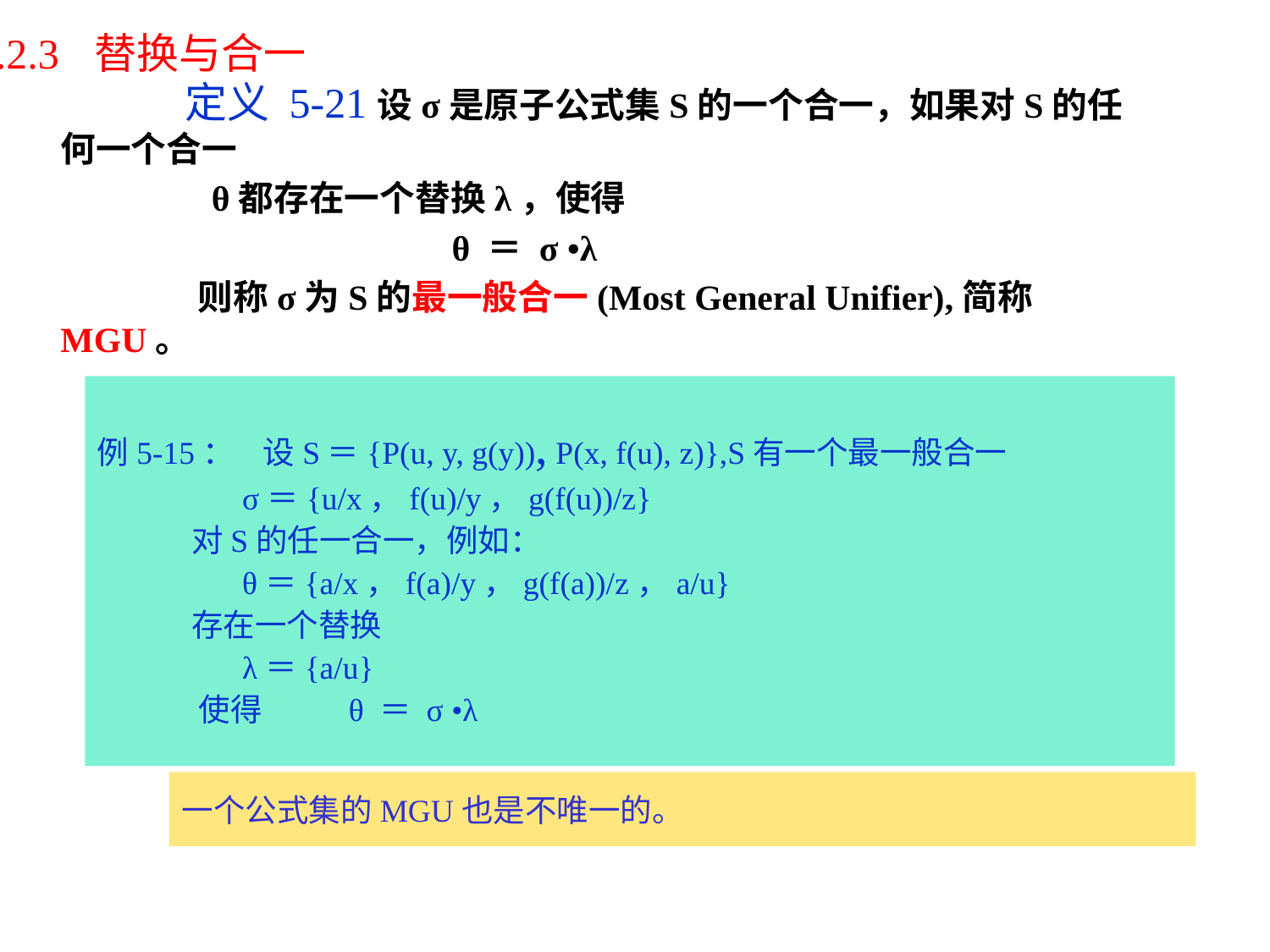

5.2.3 替换与合一
            定义 5-21设σ是原子公式集S的一个合一，如果对S的任何一个合一
                 θ都存在一个替换λ，使得
                                            θ ＝ σ •λ
                则称σ为S的最一般合一(Most General Unifier),简称MGU。

例5-15：    设S＝{P(u, y, g(y)), P(x, f(u), z)},S有一个最一般合一
                  σ＝{u/x，f(u)/y，g(f(u))/z}
            对S的任一合一，例如：
                  θ＝{a/x，f(a)/y，g(f(a))/z，a/u}
            存在一个替换
                  λ＝{a/u}
             使得           θ ＝ σ •λ
一个公式集的MGU也是不唯一的。